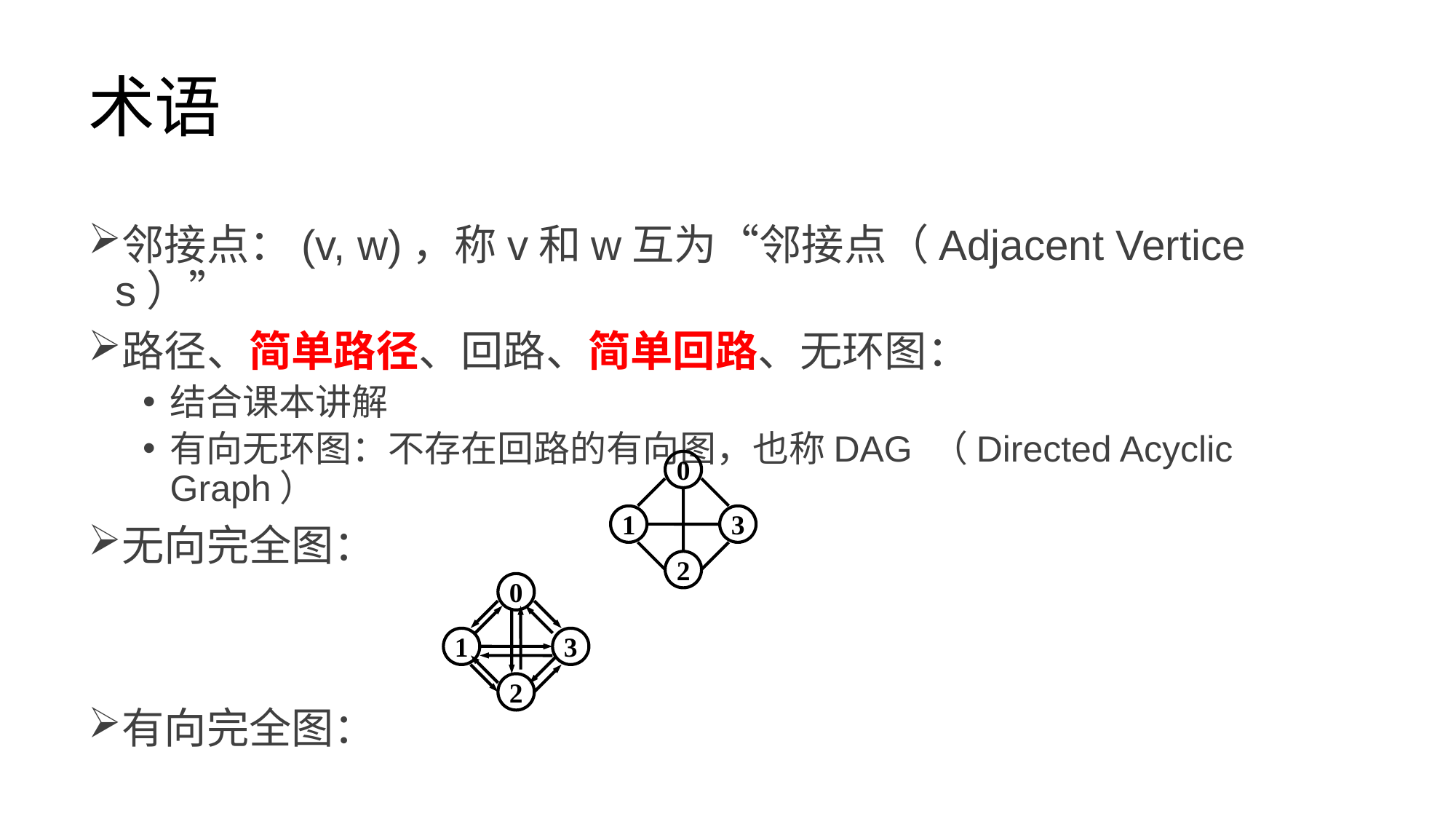

# 术语
邻接点：(v, w)，称v和w互为“邻接点（Adjacent Vertices）”
路径、简单路径、回路、简单回路、无环图：
结合课本讲解
有向无环图：不存在回路的有向图，也称DAG （Directed Acyclic Graph）
无向完全图：

有向完全图：
0

1
3

2
0

1
3

2